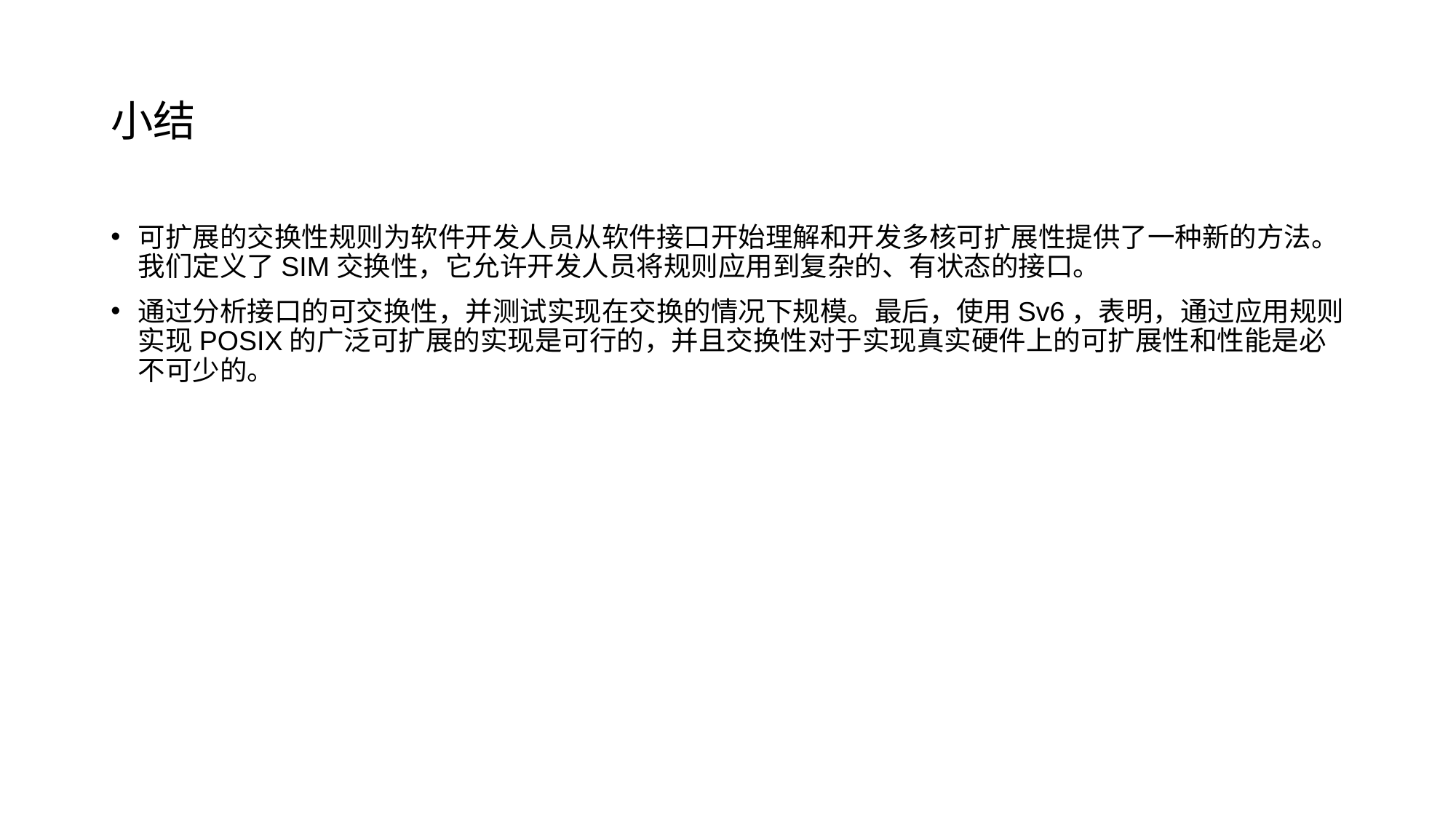

# 小结
可扩展的交换性规则为软件开发人员从软件接口开始理解和开发多核可扩展性提供了一种新的方法。我们定义了SIM交换性，它允许开发人员将规则应用到复杂的、有状态的接口。
通过分析接口的可交换性，并测试实现在交换的情况下规模。最后，使用Sv6，表明，通过应用规则实现POSIX的广泛可扩展的实现是可行的，并且交换性对于实现真实硬件上的可扩展性和性能是必不可少的。